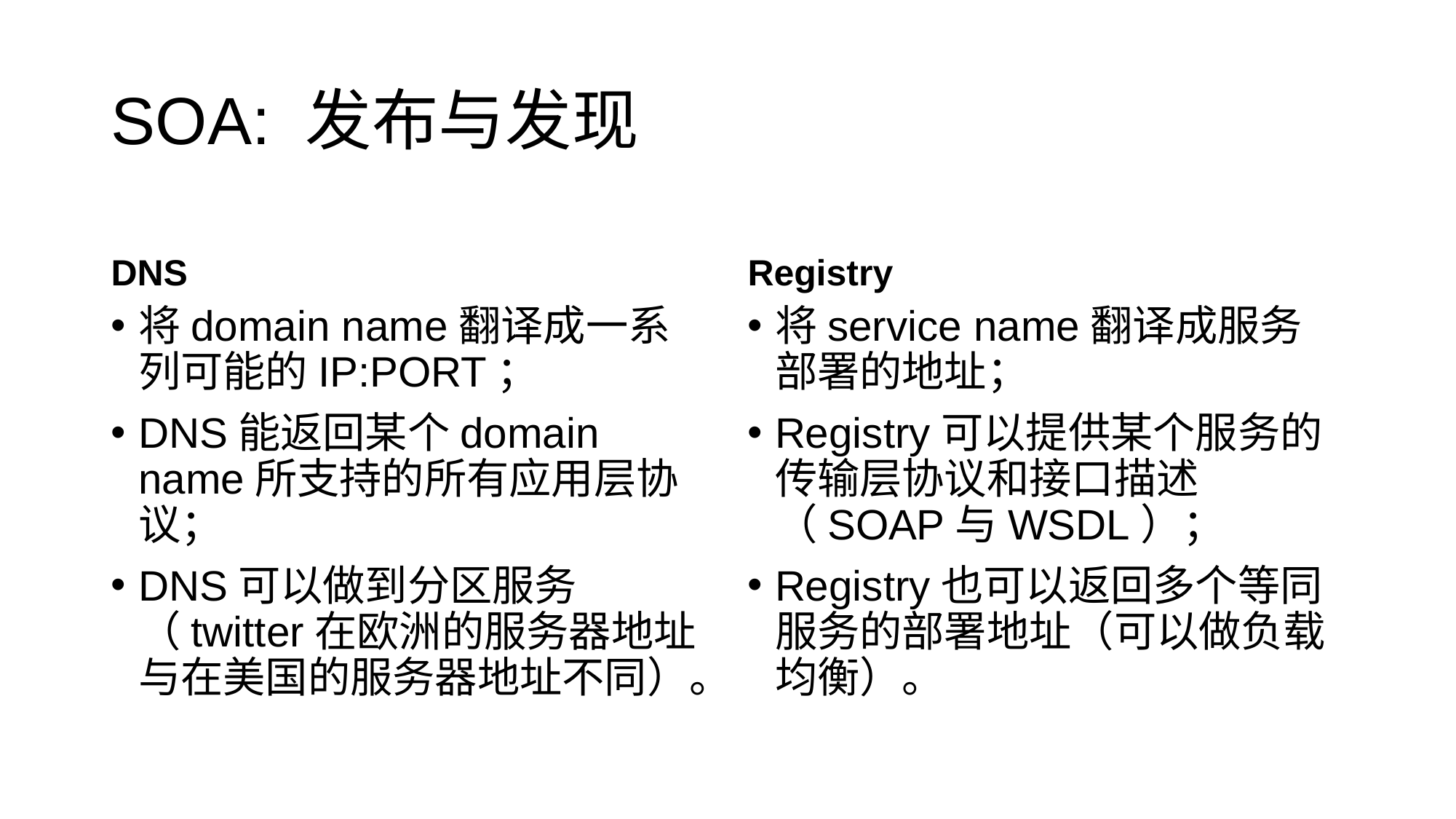

# SOA: 发布与发现
DNS
Registry
将domain name翻译成一系列可能的IP:PORT；
DNS能返回某个domain name所支持的所有应用层协议；
DNS可以做到分区服务（twitter在欧洲的服务器地址与在美国的服务器地址不同）。
将service name翻译成服务部署的地址；
Registry可以提供某个服务的传输层协议和接口描述（SOAP与WSDL）；
Registry也可以返回多个等同服务的部署地址（可以做负载均衡）。